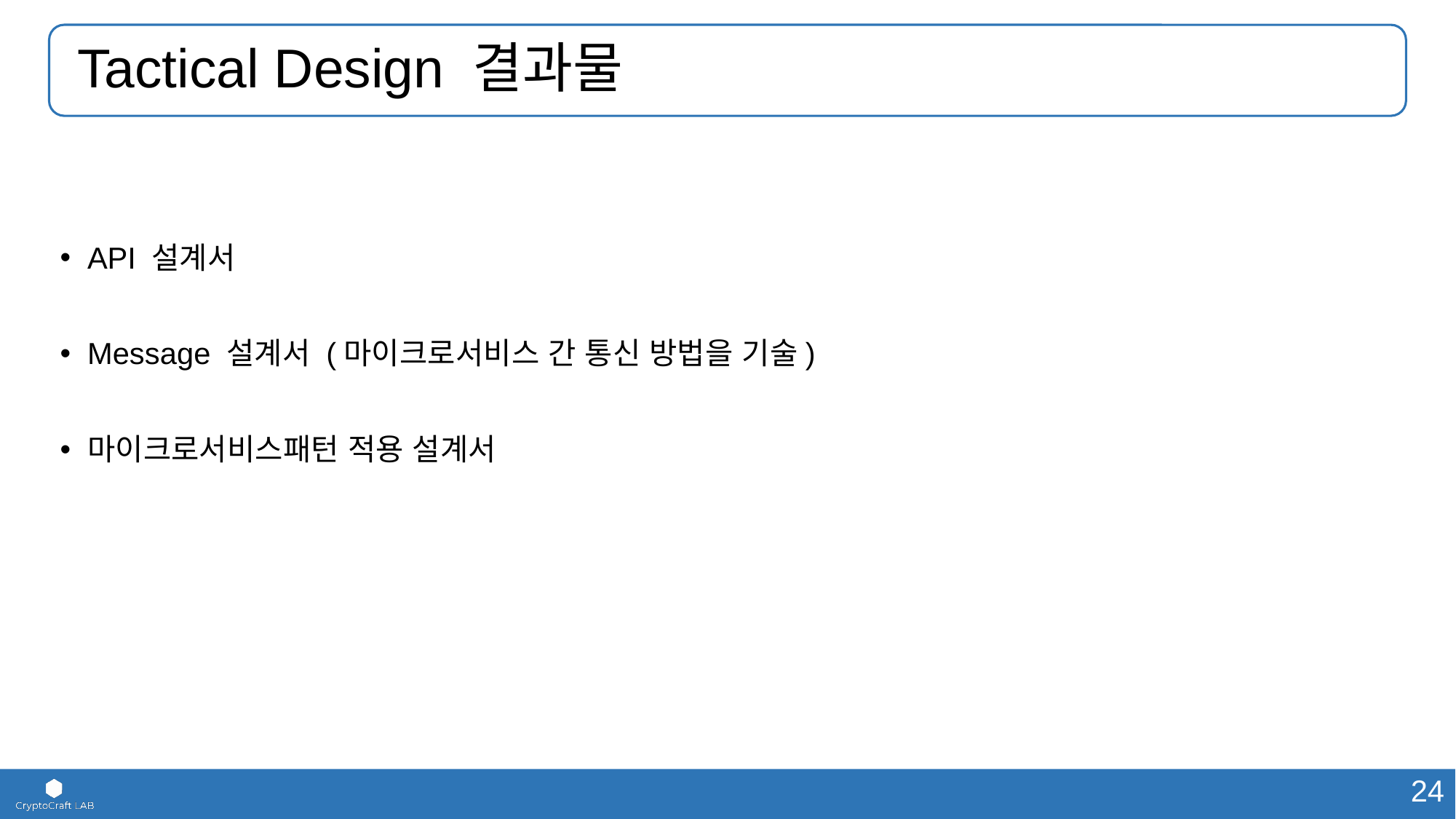

# Tactical Design 결과물

API 설계서

Message 설계서 (마이크로서비스 간 통신 방법을 기술)

마이크로서비스패턴 적용 설계서